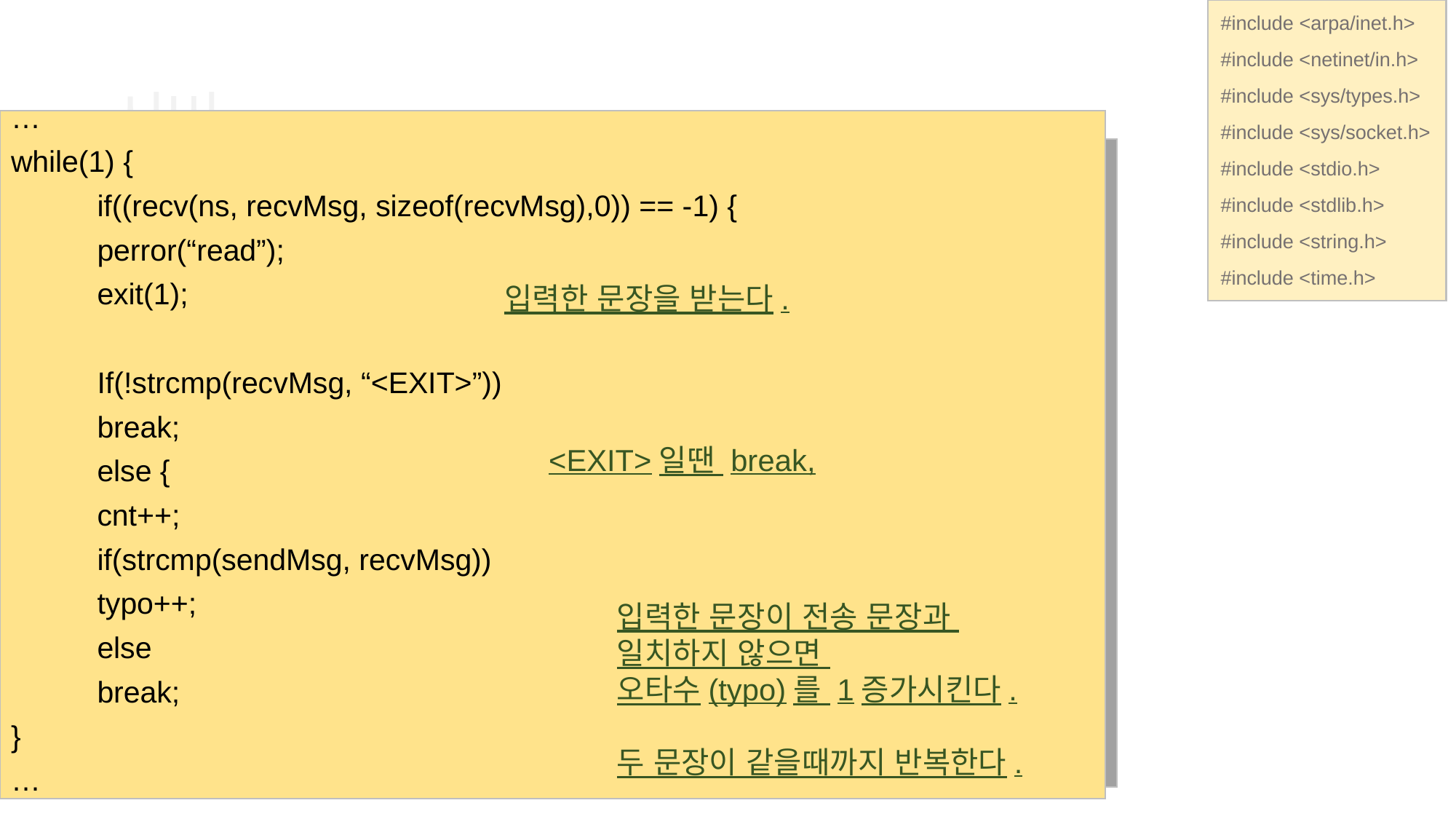

#include <arpa/inet.h>
#include <netinet/in.h>
#include <sys/types.h>
#include <sys/socket.h>
#include <stdio.h>
#include <stdlib.h>
#include <string.h>
#include <time.h>

# 서버
…
while(1) {
	if((recv(ns, recvMsg, sizeof(recvMsg),0)) == -1) {
		perror(“read”);
		exit(1);

	If(!strcmp(recvMsg, “<EXIT>”))
		break;
	else {
		cnt++;
		if(strcmp(sendMsg, recvMsg))
			typo++;
		else
			break;
}
…
while(1) { switch(fork()) {…} }

%
입력한 문장을 받는다.
<EXIT>일땐 break,
입력한 문장이 전송 문장과
일치하지 않으면
오타수(typo)를 1증가시킨다.

두 문장이 같을때까지 반복한다.